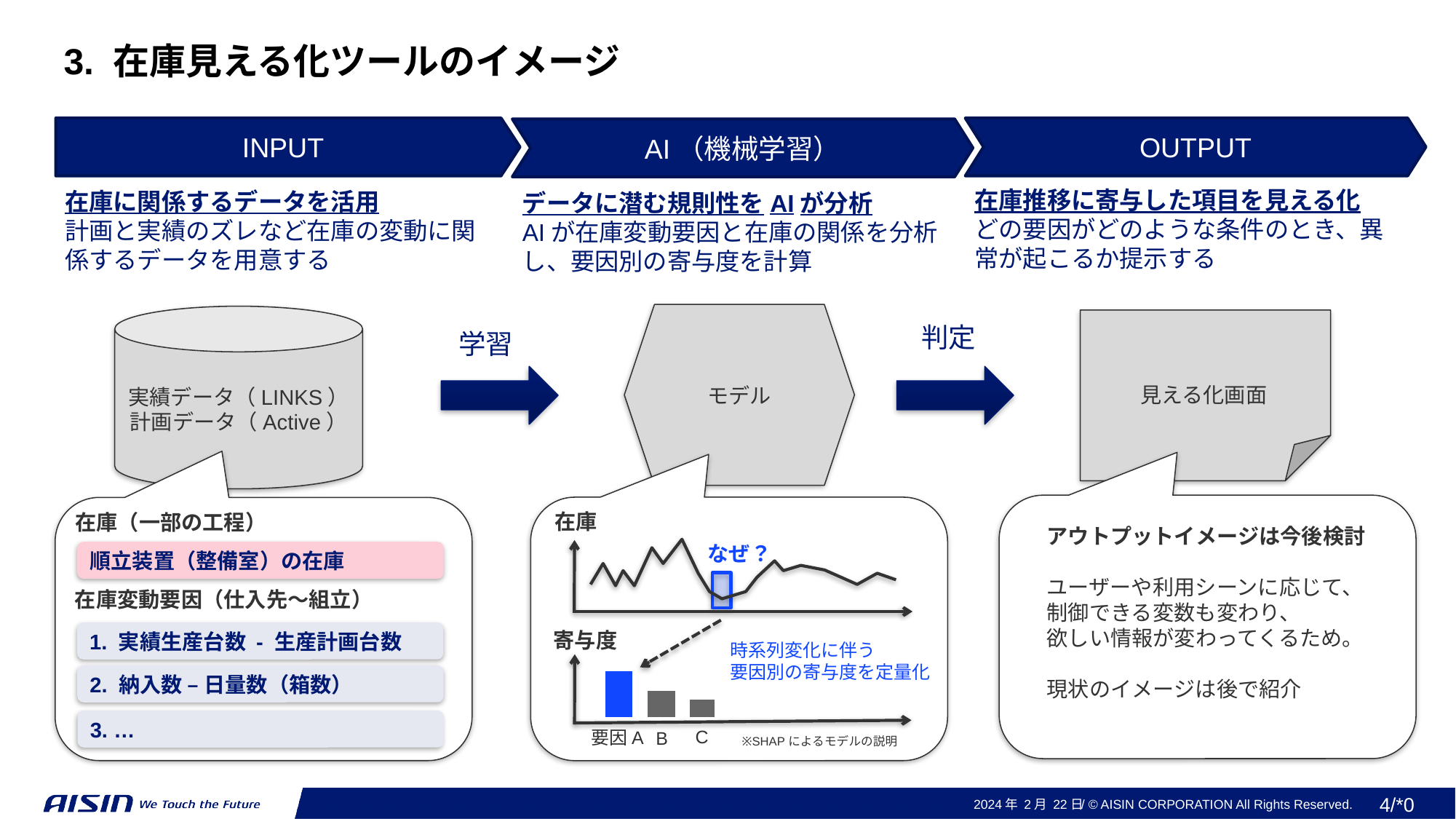

3. 在庫見える化ツールのイメージ
INPUT
OUTPUT
AI（機械学習）
在庫推移に寄与した項目を見える化
どの要因がどのような条件のとき、異常が起こるか提示する
在庫に関係するデータを活用
計画と実績のズレなど在庫の変動に関係するデータを用意する
データに潜む規則性をAIが分析
AIが在庫変動要因と在庫の関係を分析し、要因別の寄与度を計算
モデル
実績データ（LINKS）
計画データ（Active）

判定
学習

見える化画面

在庫
在庫（一部の工程）
アウトプットイメージは今後検討

ユーザーや利用シーンに応じて、
制御できる変数も変わり、
欲しい情報が変わってくるため。

現状のイメージは後で紹介

なぜ？

順立装置（整備室）の在庫

在庫変動要因（仕入先〜組立）
寄与度
1. 実績生産台数 - 生産計画台数
時系列変化に伴う
要因別の寄与度を定量化
2. 納入数 – 日量数（箱数）

3. …
C
要因A
B
※SHAPによるモデルの説明
2024年 2月 22日